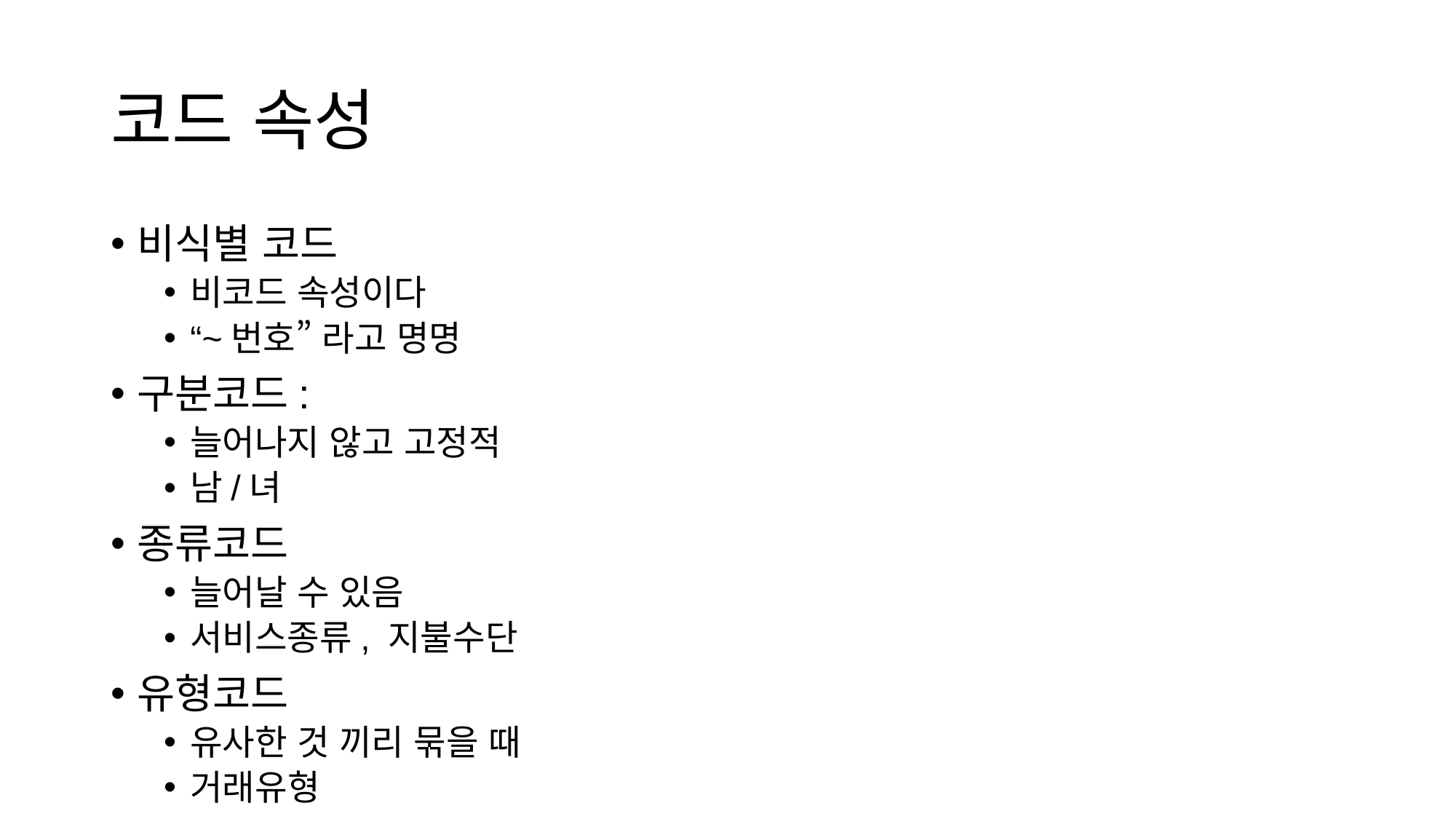

# 코드 속성
비식별 코드
비코드 속성이다
“~번호” 라고 명명
구분코드:
늘어나지 않고 고정적
남/녀
종류코드
늘어날 수 있음
서비스종류, 지불수단
유형코드
유사한 것 끼리 묶을 때
거래유형